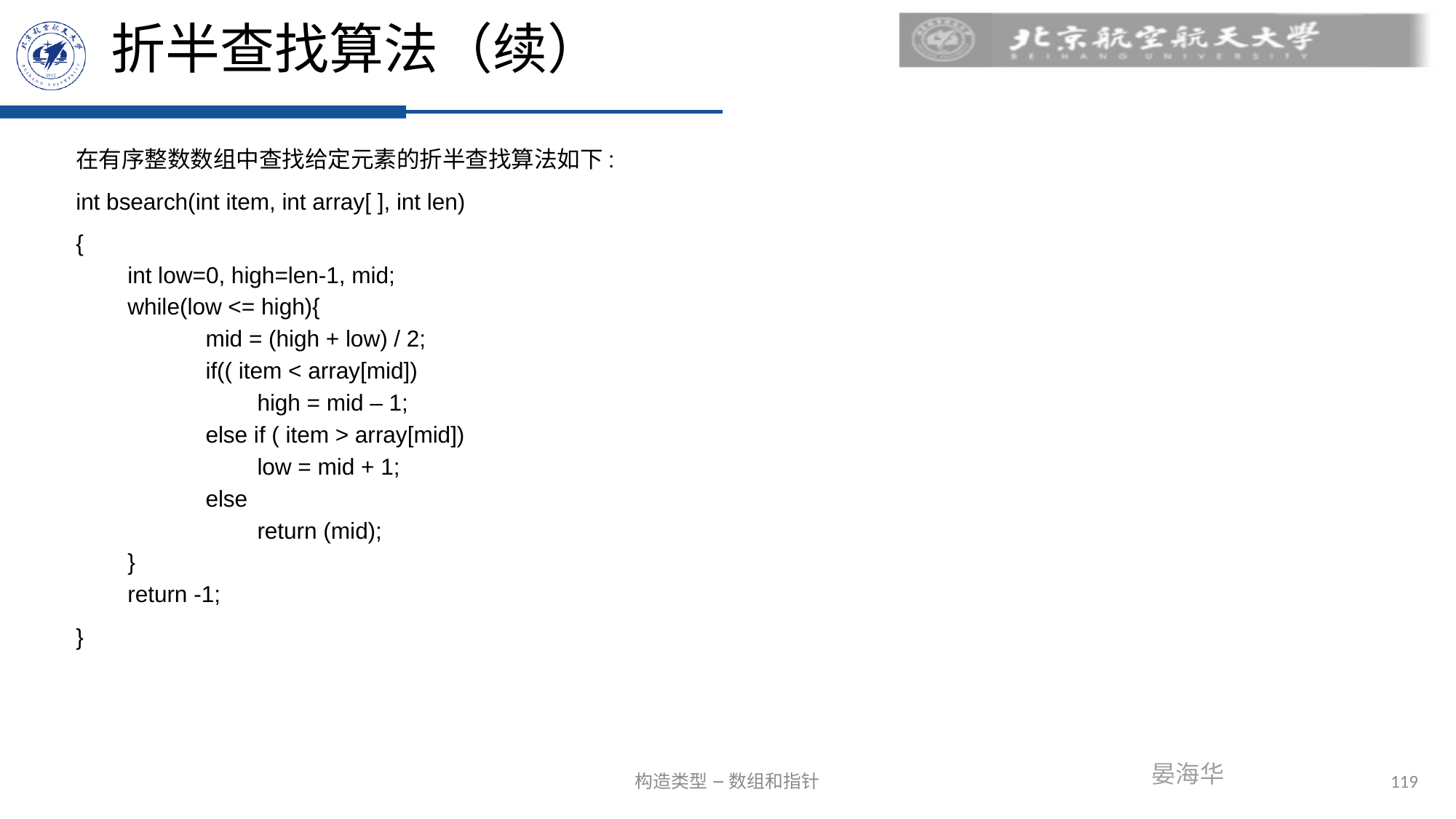

# 折半查找算法（续）
在有序整数数组中查找给定元素的折半查找算法如下:
int bsearch(int item, int array[ ], int len)
{
int low=0, high=len-1, mid;
while(low <= high){
mid = (high + low) / 2;
if(( item < array[mid])
high = mid – 1;
else if ( item > array[mid])
low = mid + 1;
else
return (mid);
}
return -1;
}
119
构造类型 – 数组和指针